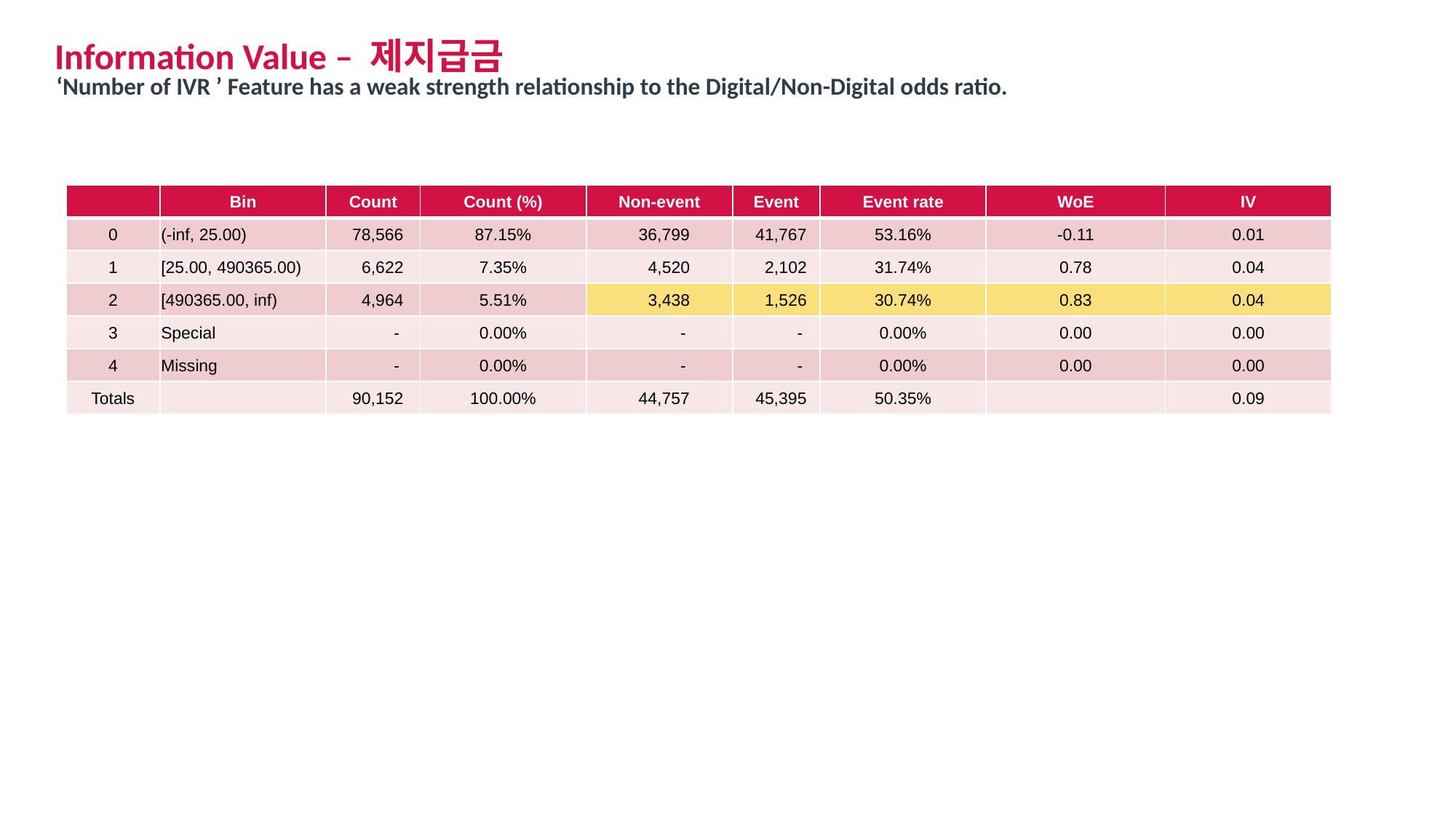

Information Value – 제지급금
‘Number of IVR ’ Feature has a weak strength relationship to the Digital/Non-Digital odds ratio.
|  | Bin | Count | Count (%) | Non-event | Event | Event rate | WoE | IV |
| --- | --- | --- | --- | --- | --- | --- | --- | --- |
| 0 | (-inf, 25.00) | 78,566 | 87.15% | 36,799 | 41,767 | 53.16% | -0.11 | 0.01 |
| 1 | [25.00, 490365.00) | 6,622 | 7.35% | 4,520 | 2,102 | 31.74% | 0.78 | 0.04 |
| 2 | [490365.00, inf) | 4,964 | 5.51% | 3,438 | 1,526 | 30.74% | 0.83 | 0.04 |
| 3 | Special | - | 0.00% | - | - | 0.00% | 0.00 | 0.00 |
| 4 | Missing | - | 0.00% | - | - | 0.00% | 0.00 | 0.00 |
| Totals |  | 90,152 | 100.00% | 44,757 | 45,395 | 50.35% |  | 0.09 |